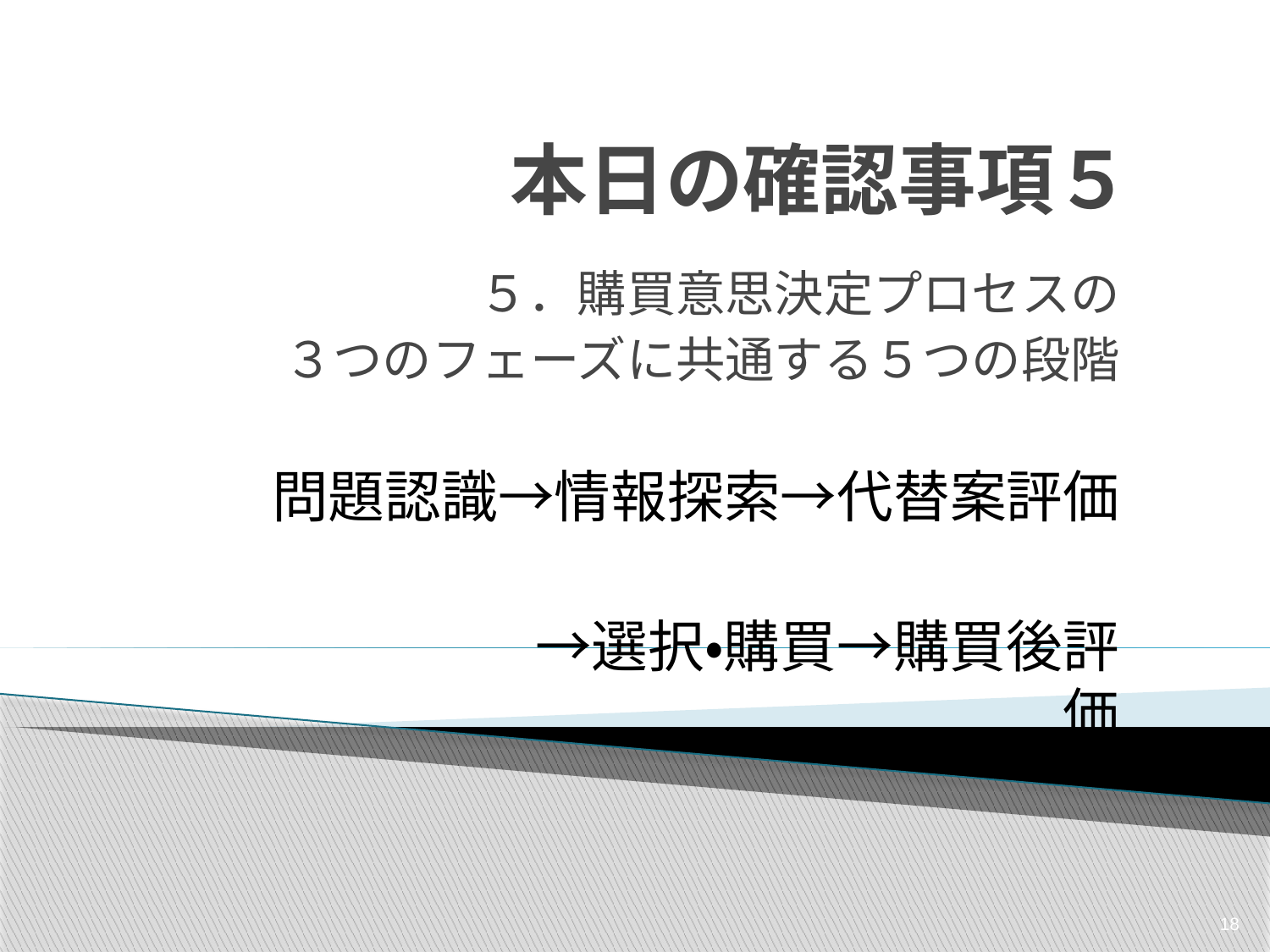

# 本日の確認事項５
５．購買意思決定プロセスの
３つのフェーズに共通する５つの段階

問題認識→情報探索→代替案評価

　　　　　　　　　　→選択・購買→購買後評価

18